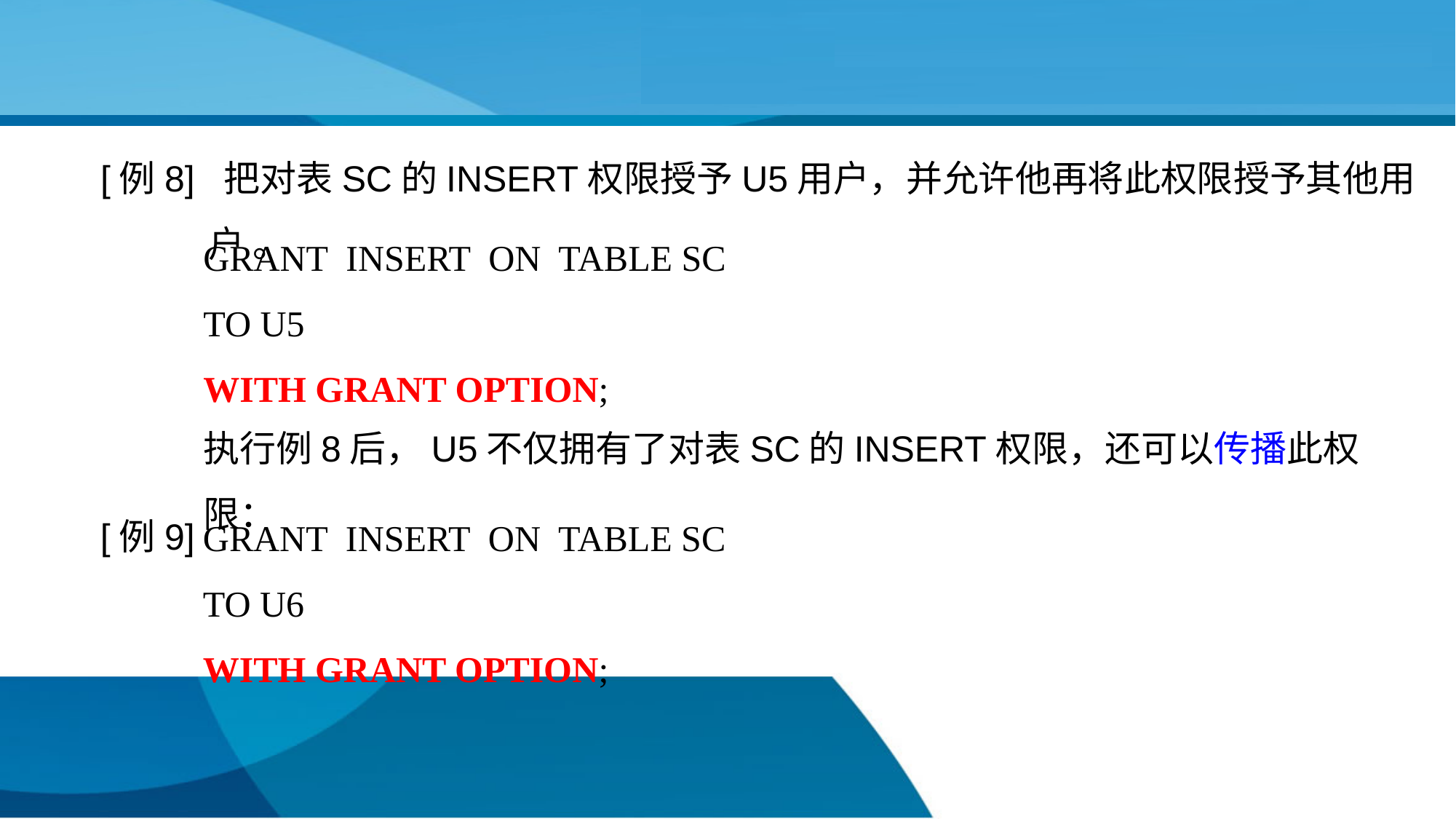

#
[例8]  把对表SC的INSERT权限授予U5用户，并允许他再将此权限授予其他用户 。
GRANT  INSERT  ON  TABLE SC
TO U5
WITH GRANT OPTION;
执行例8后，U5不仅拥有了对表SC的INSERT权限，还可以传播此权限：
[例9]
GRANT  INSERT  ON  TABLE SC
TO U6
WITH GRANT OPTION;